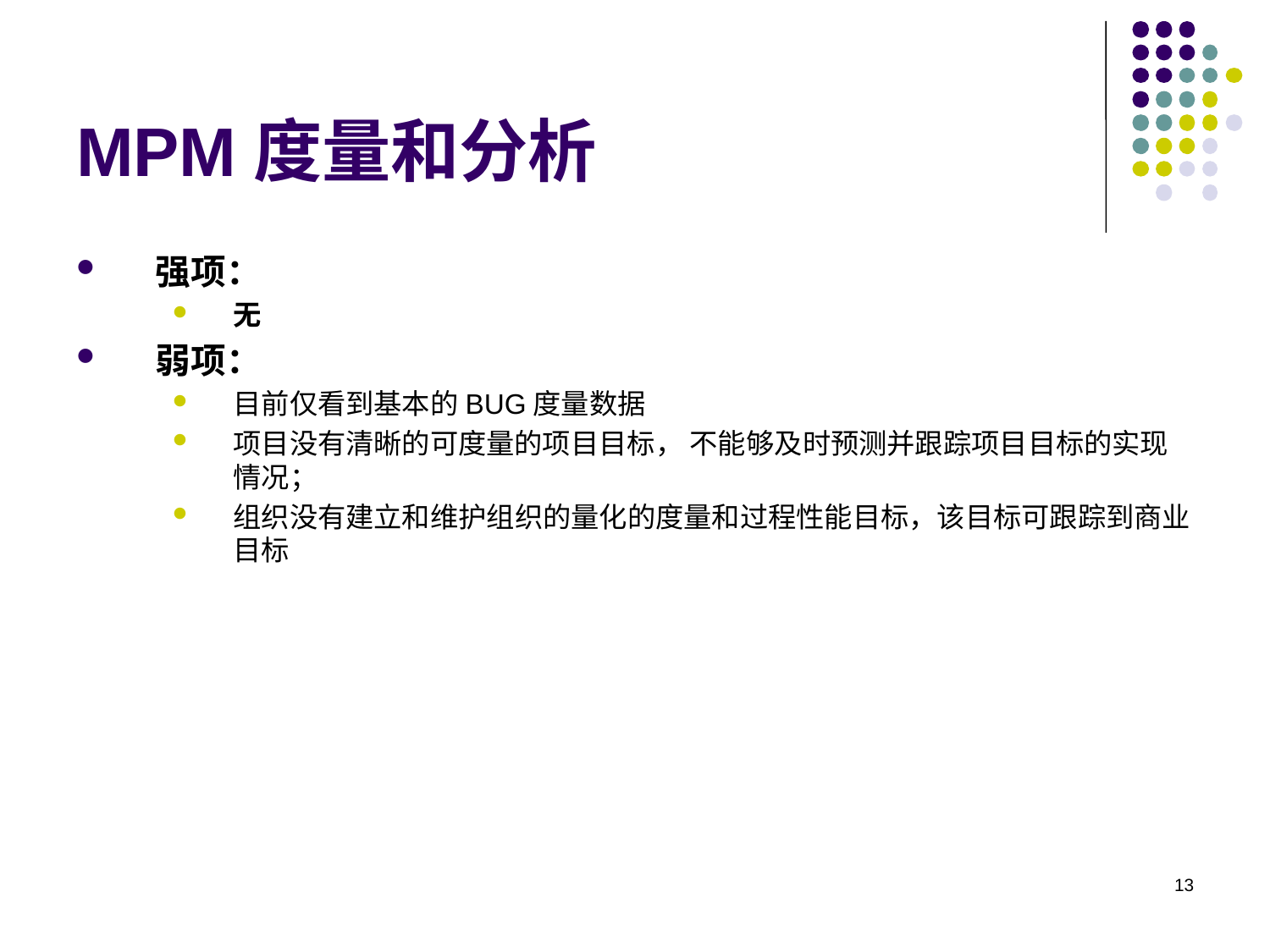

# MPM度量和分析
强项：
无
弱项：
目前仅看到基本的BUG度量数据
项目没有清晰的可度量的项目目标， 不能够及时预测并跟踪项目目标的实现情况；
组织没有建立和维护组织的量化的度量和过程性能目标，该目标可跟踪到商业目标
13